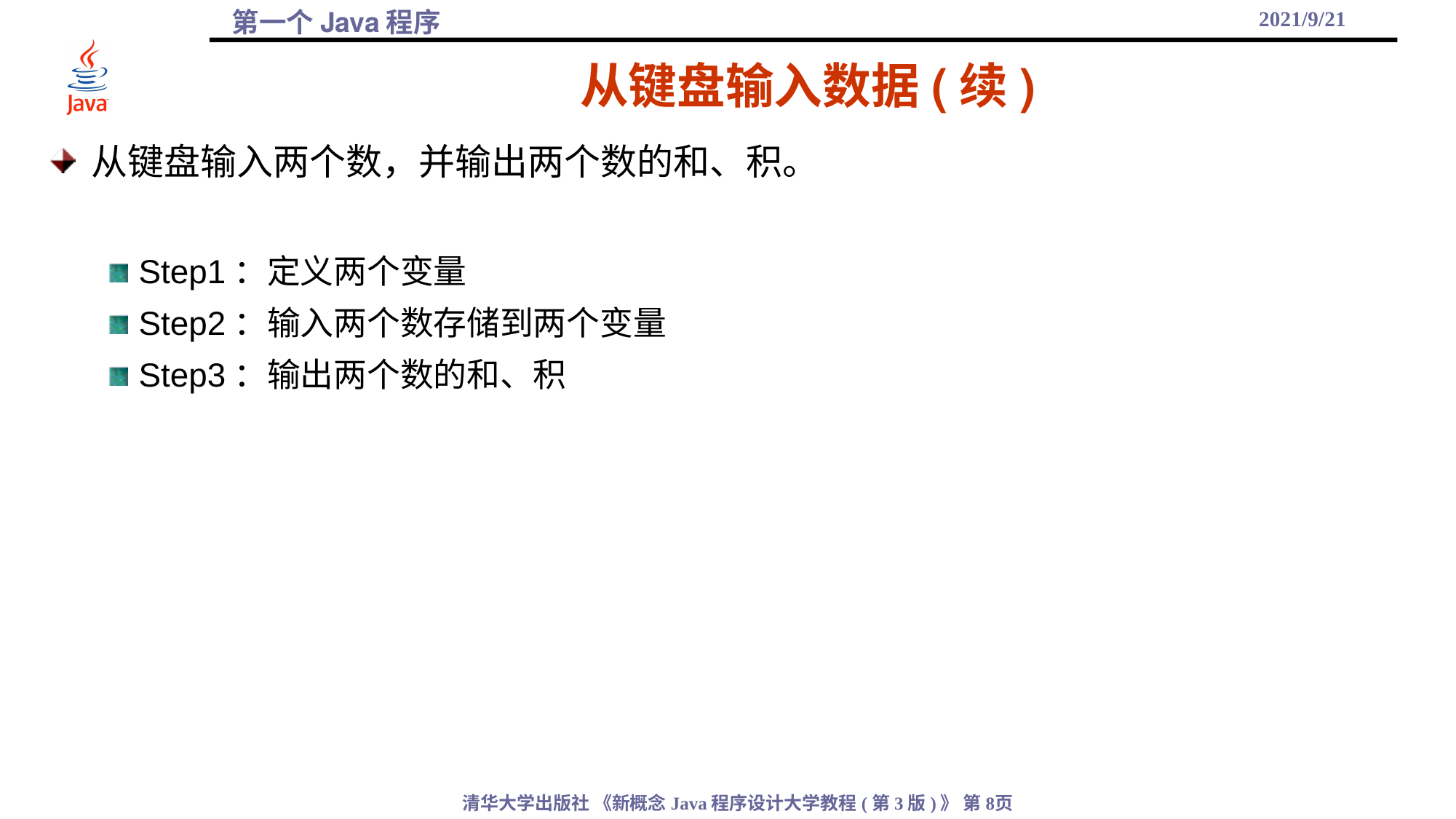

2021/9/21
# 从键盘输入数据(续)
从键盘输入两个数，并输出两个数的和、积。

Step1：定义两个变量
Step2：输入两个数存储到两个变量
Step3：输出两个数的和、积